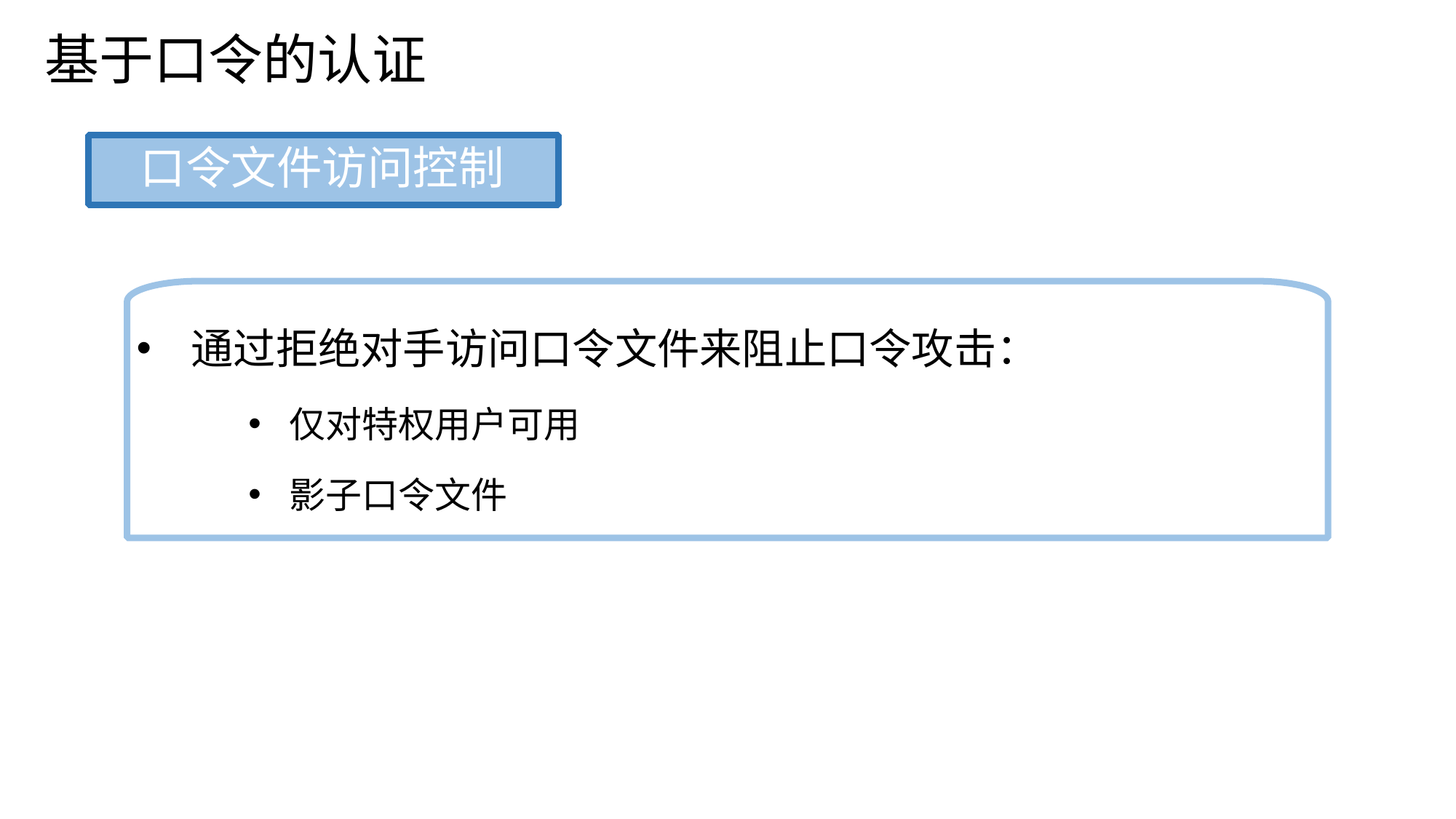

基于口令的认证
口令文件访问控制
通过拒绝对手访问口令文件来阻止口令攻击：
仅对特权用户可用
影子口令文件